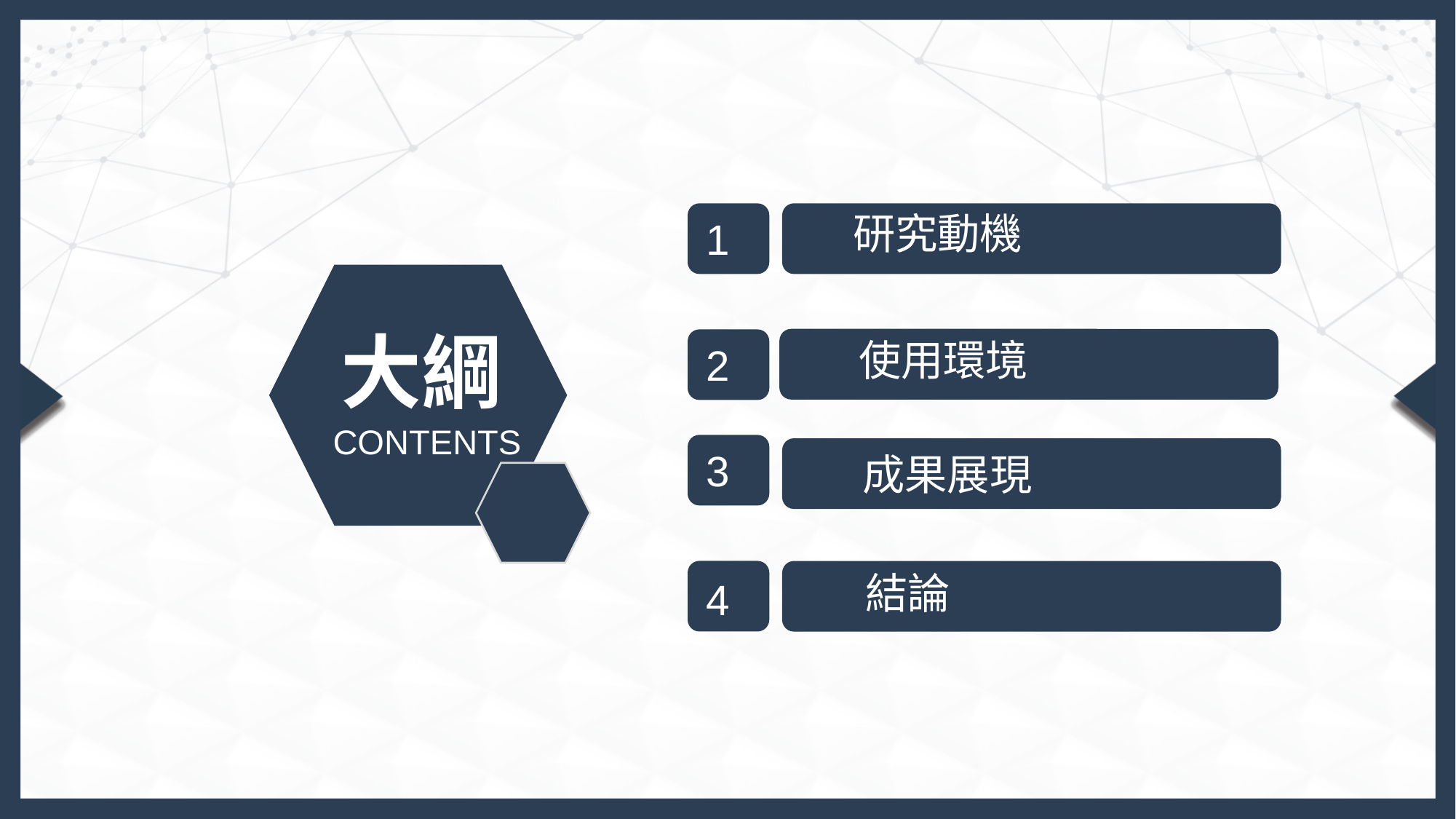

研究動機

1

大綱
使用環境

2
CONTENTS

     成果展現
3

結論

4